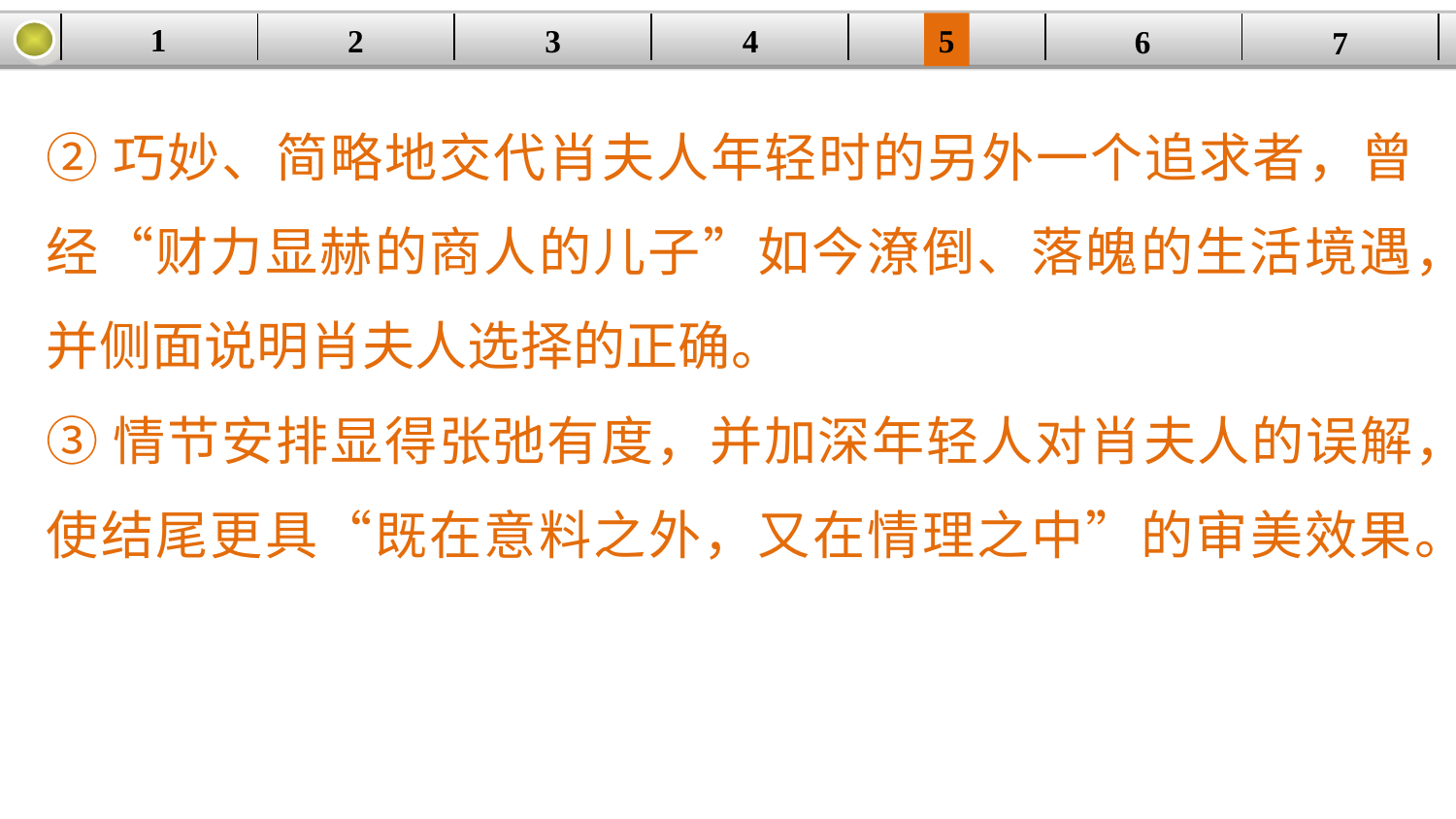

1
5
3
2
|  |  |  |  |  |  |  |
| --- | --- | --- | --- | --- | --- | --- |
4
6
7

②巧妙、简略地交代肖夫人年轻时的另外一个追求者，曾经“财力显赫的商人的儿子”如今潦倒、落魄的生活境遇，并侧面说明肖夫人选择的正确。
③情节安排显得张弛有度，并加深年轻人对肖夫人的误解，使结尾更具“既在意料之外，又在情理之中”的审美效果。